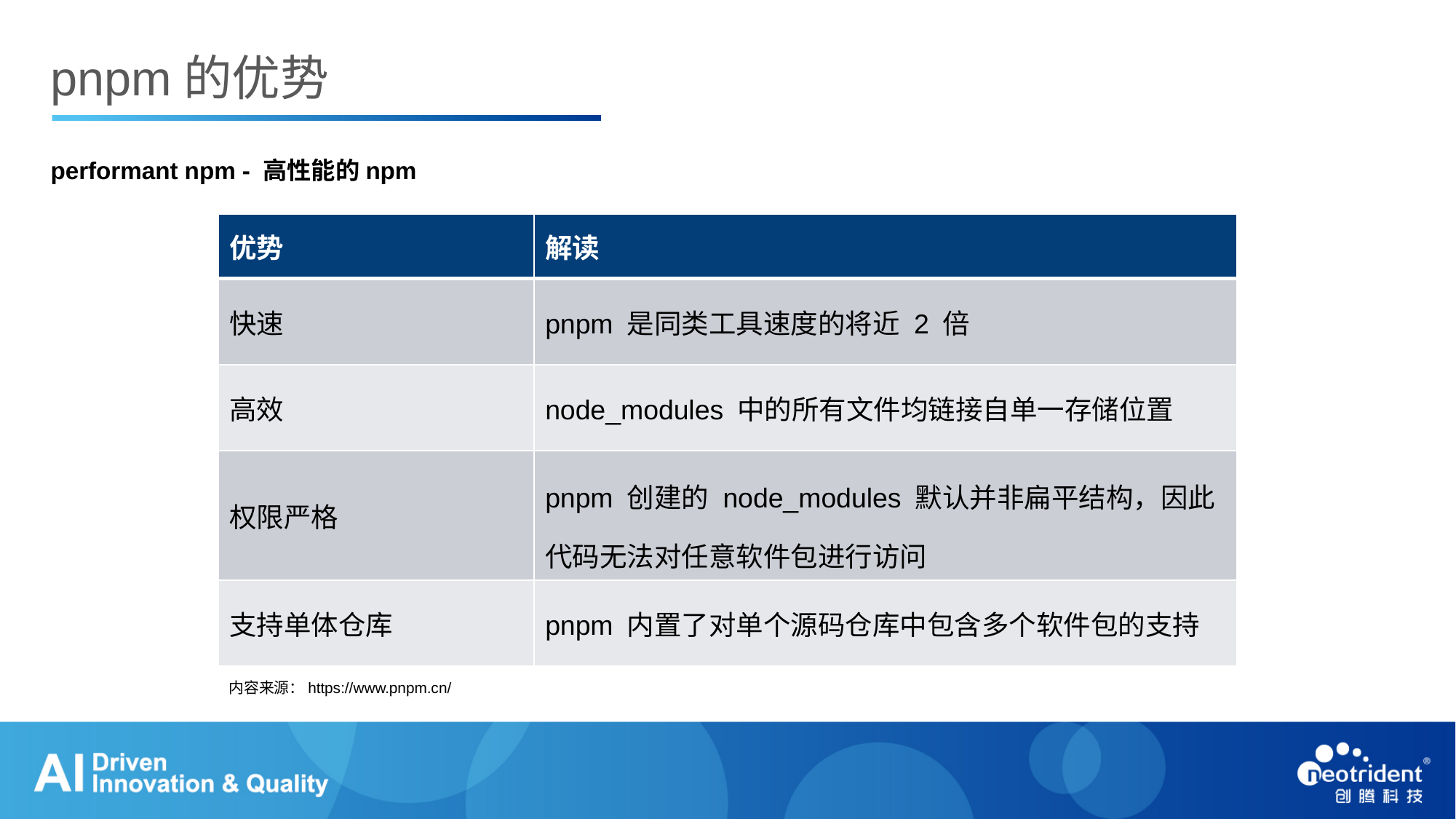

# pnpm的优势
performant npm - 高性能的npm
| 优势 | 解读 |
| --- | --- |
| 快速 | pnpm 是同类工具速度的将近 2 倍 |
| 高效 | node\_modules 中的所有文件均链接自单一存储位置 |
| 权限严格 | pnpm 创建的 node\_modules 默认并非扁平结构，因此代码无法对任意软件包进行访问 |
| 支持单体仓库 | pnpm 内置了对单个源码仓库中包含多个软件包的支持 |
内容来源：https://www.pnpm.cn/